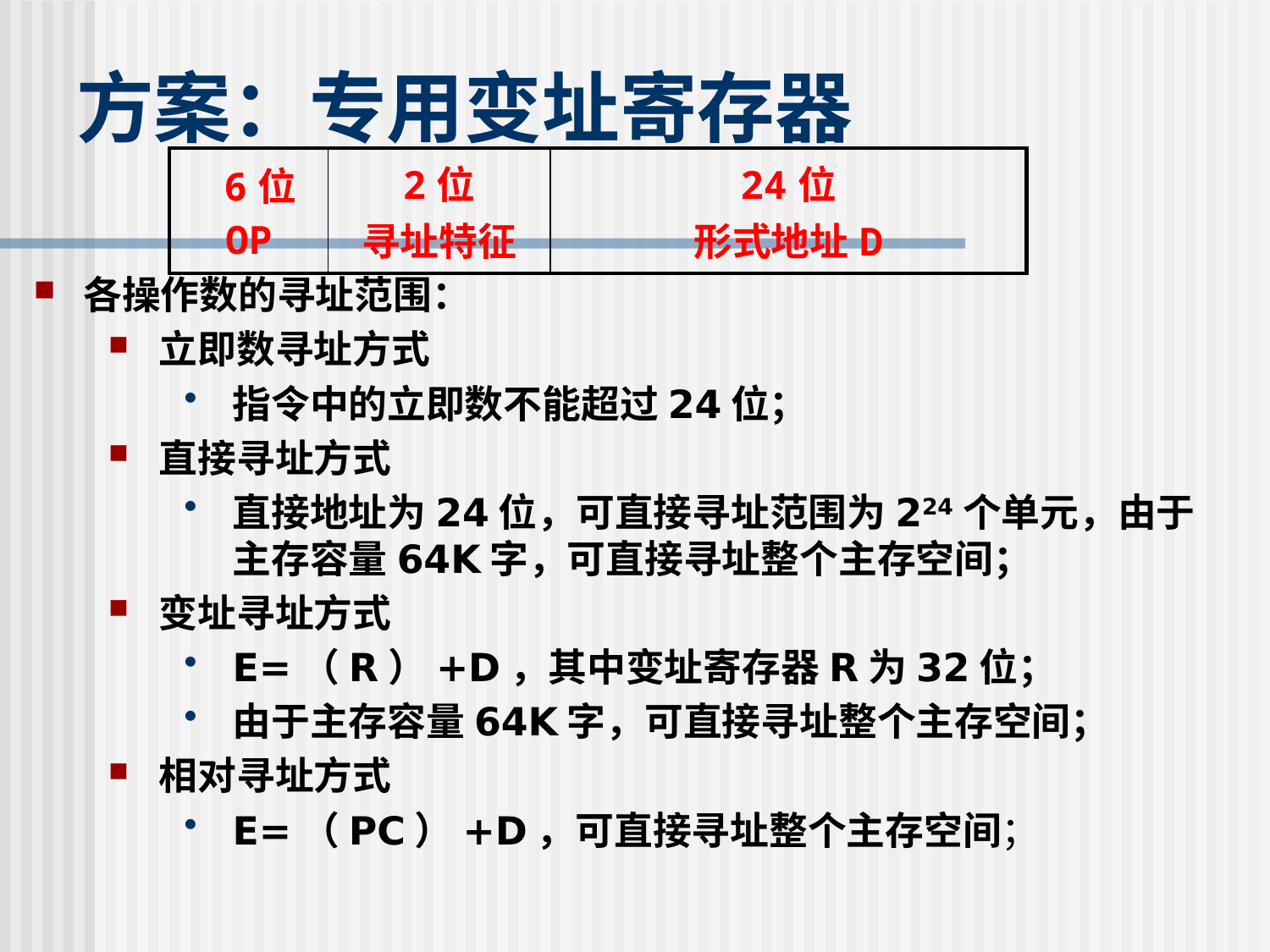

# 方案：专用变址寄存器
| 6位 OP | 2位 寻址特征 | 24位 形式地址D |
| --- | --- | --- |
各操作数的寻址范围：
立即数寻址方式
指令中的立即数不能超过24位；
直接寻址方式
直接地址为24位，可直接寻址范围为224个单元，由于主存容量64K字，可直接寻址整个主存空间；
变址寻址方式
E=（R）+D，其中变址寄存器R为32位；
由于主存容量64K字，可直接寻址整个主存空间；
相对寻址方式
E=（PC）+D，可直接寻址整个主存空间；

59